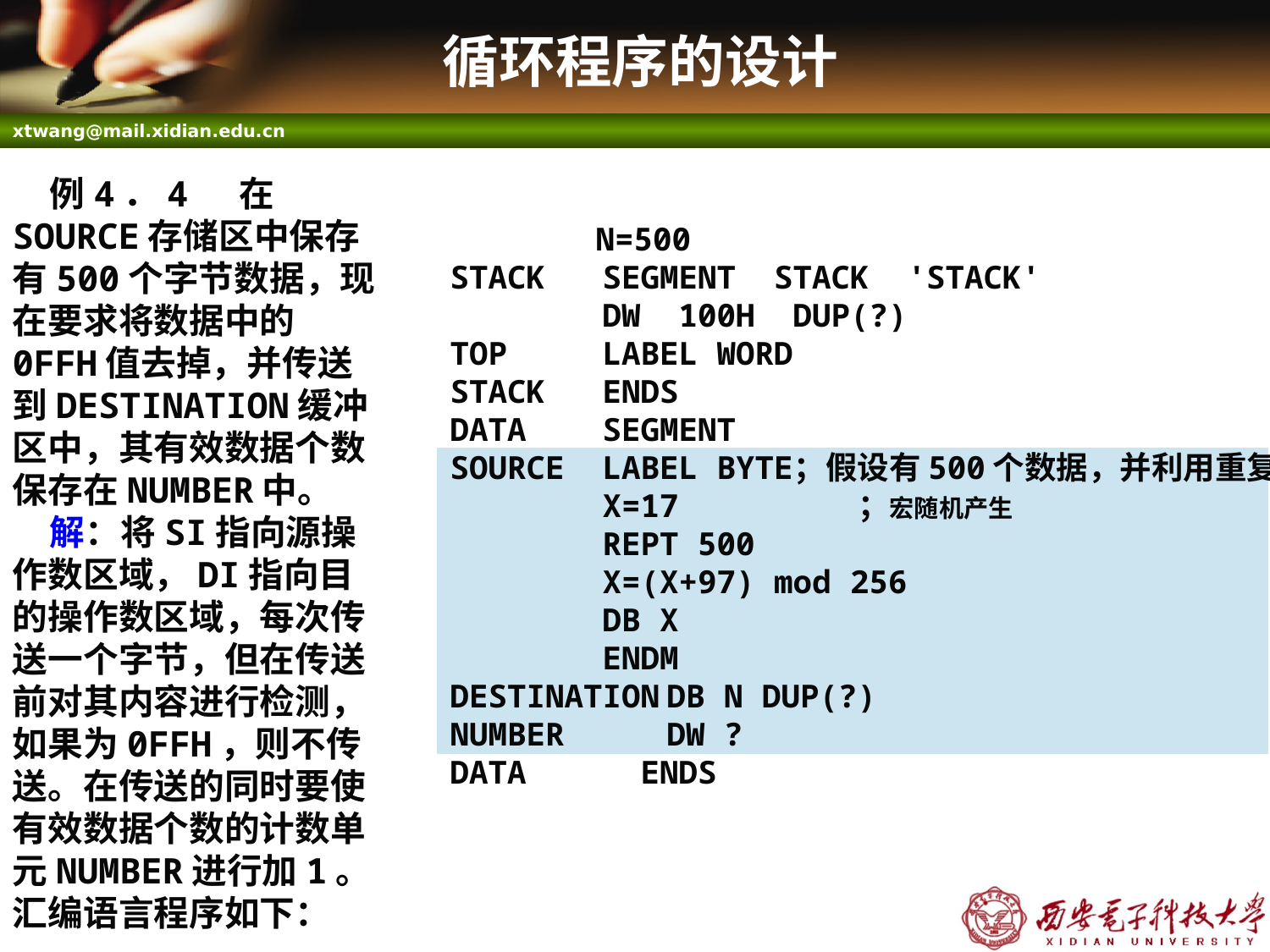

# 循环程序的设计
例4．4  在SOURCE存储区中保存有500个字节数据，现在要求将数据中的0FFH值去掉，并传送到DESTINATION缓冲区中，其有效数据个数保存在NUMBER中。
解：将SI指向源操作数区域，DI指向目的操作数区域，每次传送一个字节，但在传送前对其内容进行检测，如果为0FFH，则不传送。在传送的同时要使有效数据个数的计数单元NUMBER进行加1。汇编语言程序如下：
	        N=500
STACK   SEGMENT  STACK  'STACK'
        DW  100H  DUP(?)
TOP     LABEL WORD
STACK   ENDS
DATA    SEGMENT
SOURCE  LABEL BYTE	；假设有500个数据，并利用重复
        X=17         ；宏随机产生
        REPT 500
        X=(X+97) mod 256
        DB X
        ENDM
DESTINATION	DB N DUP(?)
NUMBER	DW ?
DATA      ENDS